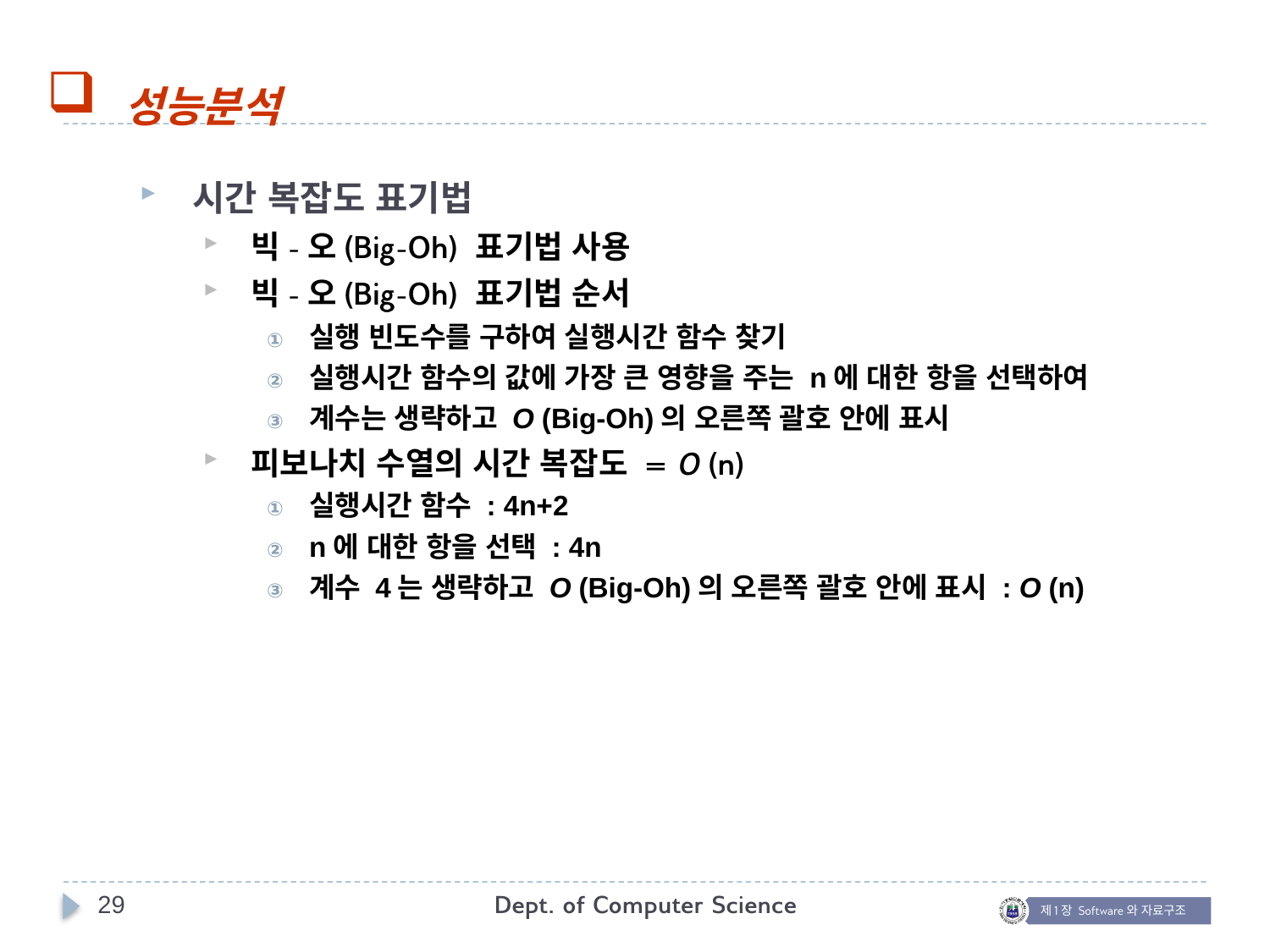

성능분석
시간 복잡도 표기법
빅-오(Big-Oh) 표기법 사용
빅-오(Big-Oh) 표기법 순서
실행 빈도수를 구하여 실행시간 함수 찾기
실행시간 함수의 값에 가장 큰 영향을 주는 n에 대한 항을 선택하여
계수는 생략하고 O (Big-Oh)의 오른쪽 괄호 안에 표시
피보나치 수열의 시간 복잡도 = O (n)
실행시간 함수 : 4n+2
n에 대한 항을 선택 : 4n
계수 4는 생략하고 O (Big-Oh)의 오른쪽 괄호 안에 표시 : O (n)

29
Dept. of Computer Science